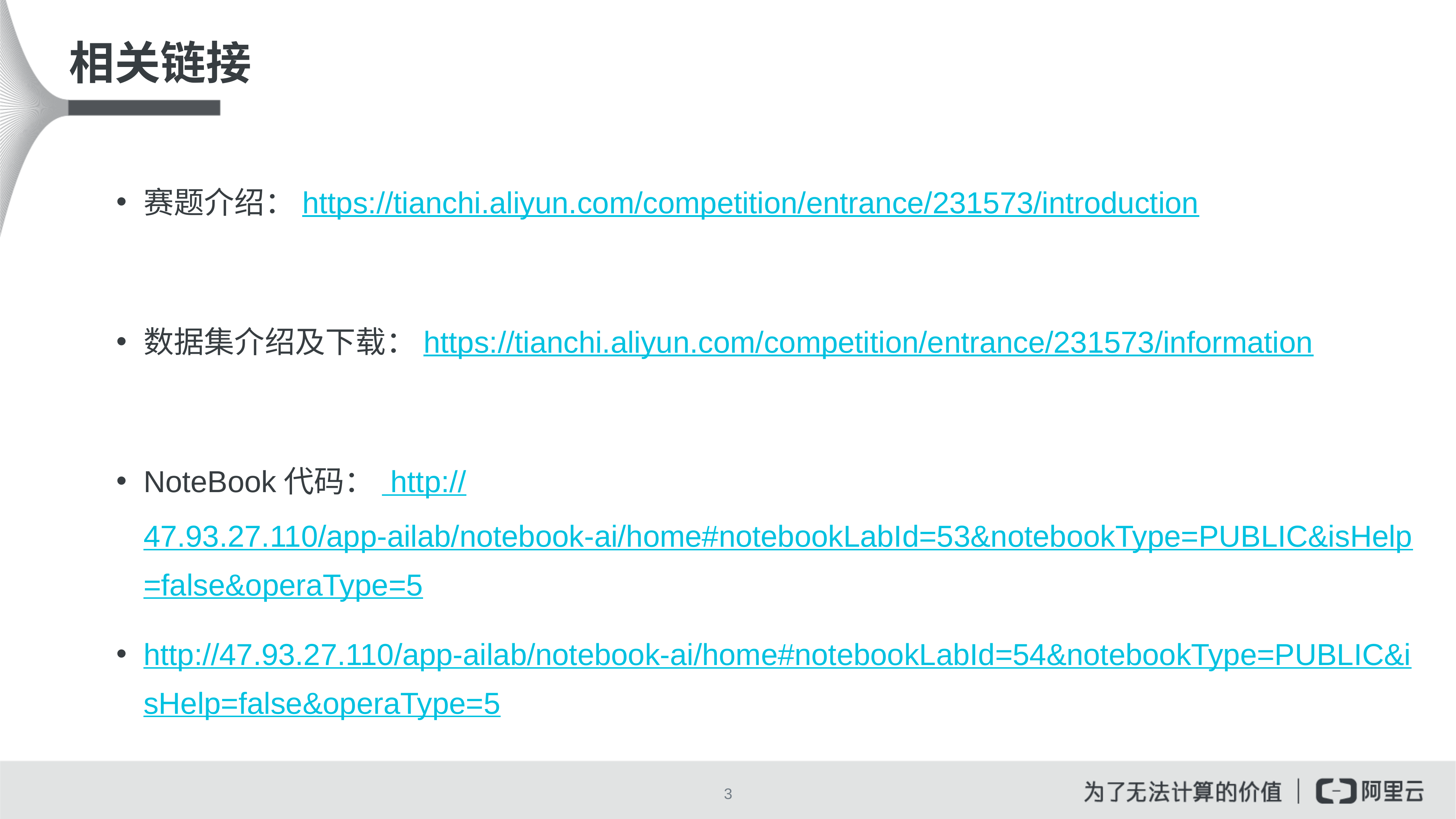

# 相关链接
赛题介绍：https://tianchi.aliyun.com/competition/entrance/231573/introduction

数据集介绍及下载：https://tianchi.aliyun.com/competition/entrance/231573/information

NoteBook代码： http://47.93.27.110/app-ailab/notebook-ai/home#notebookLabId=53&notebookType=PUBLIC&isHelp=false&operaType=5
http://47.93.27.110/app-ailab/notebook-ai/home#notebookLabId=54&notebookType=PUBLIC&isHelp=false&operaType=5